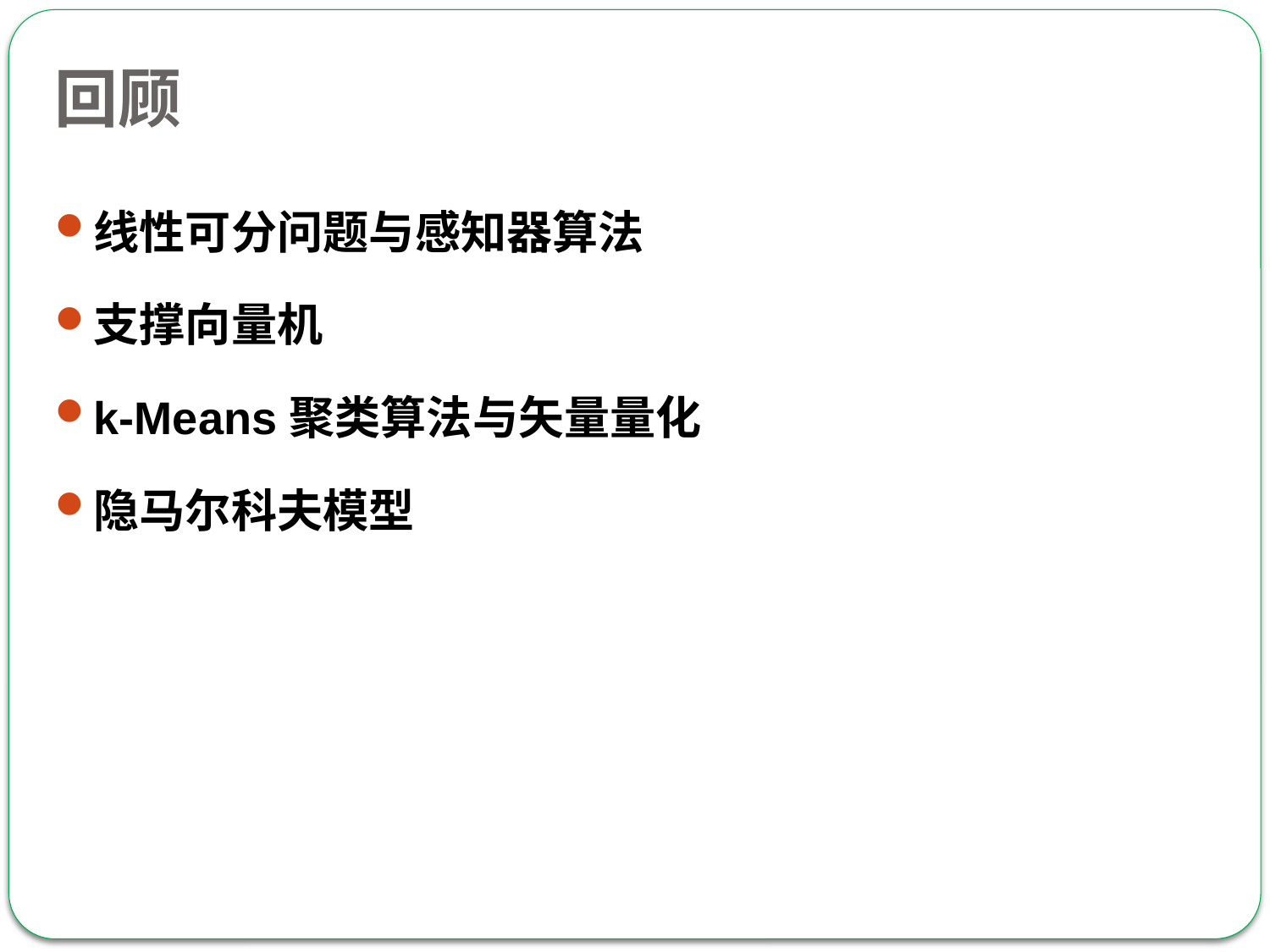

# 回顾
线性可分问题与感知器算法
支撑向量机
k-Means聚类算法与矢量量化
隐马尔科夫模型